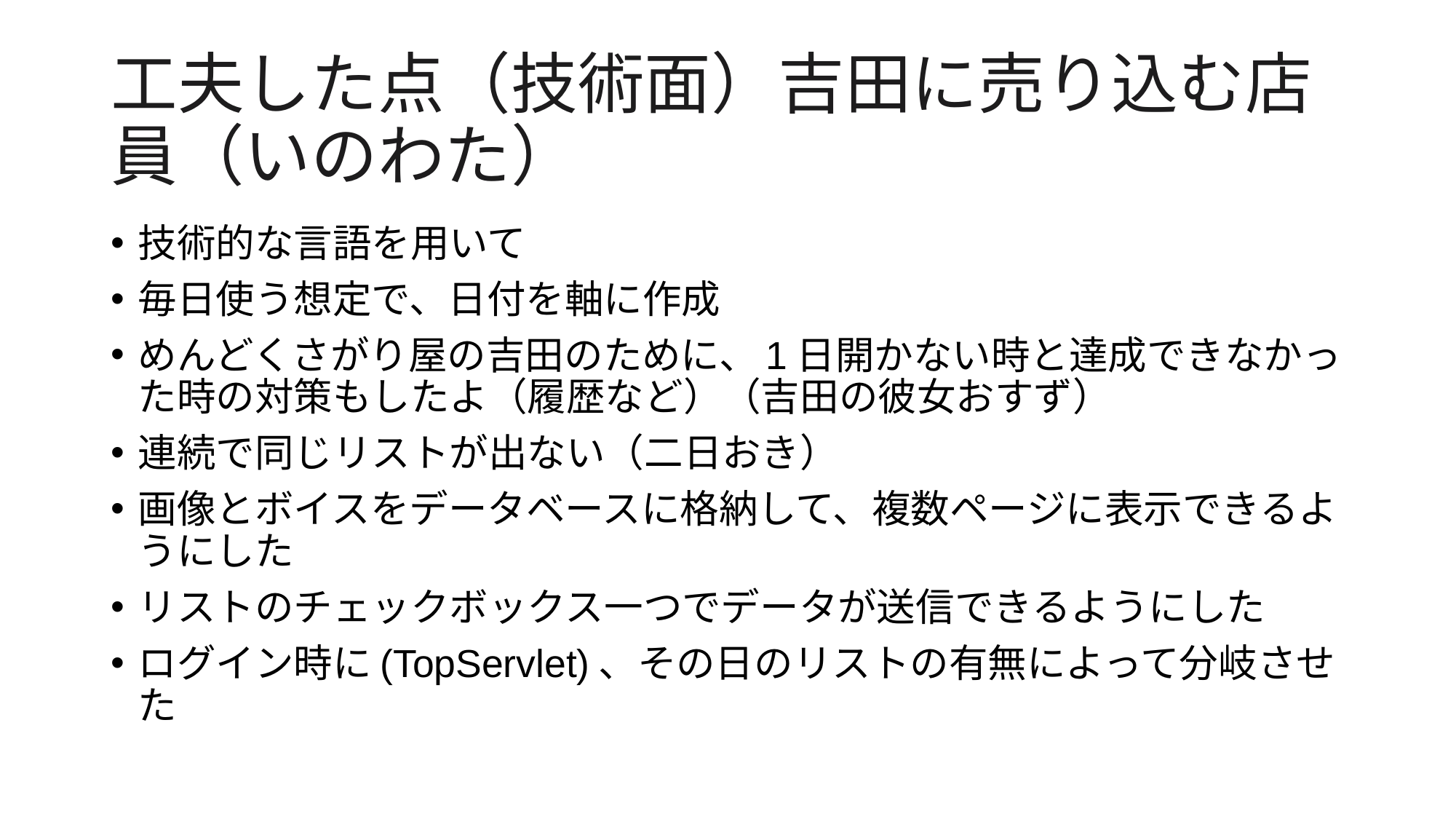

# 工夫した点（技術面）吉田に売り込む店員（いのわた）
技術的な言語を用いて
毎日使う想定で、日付を軸に作成
めんどくさがり屋の吉田のために、1日開かない時と達成できなかった時の対策もしたよ（履歴など）（吉田の彼女おすず）
連続で同じリストが出ない（二日おき）
画像とボイスをデータベースに格納して、複数ページに表示できるようにした
リストのチェックボックス一つでデータが送信できるようにした
ログイン時に(TopServlet)、その日のリストの有無によって分岐させた